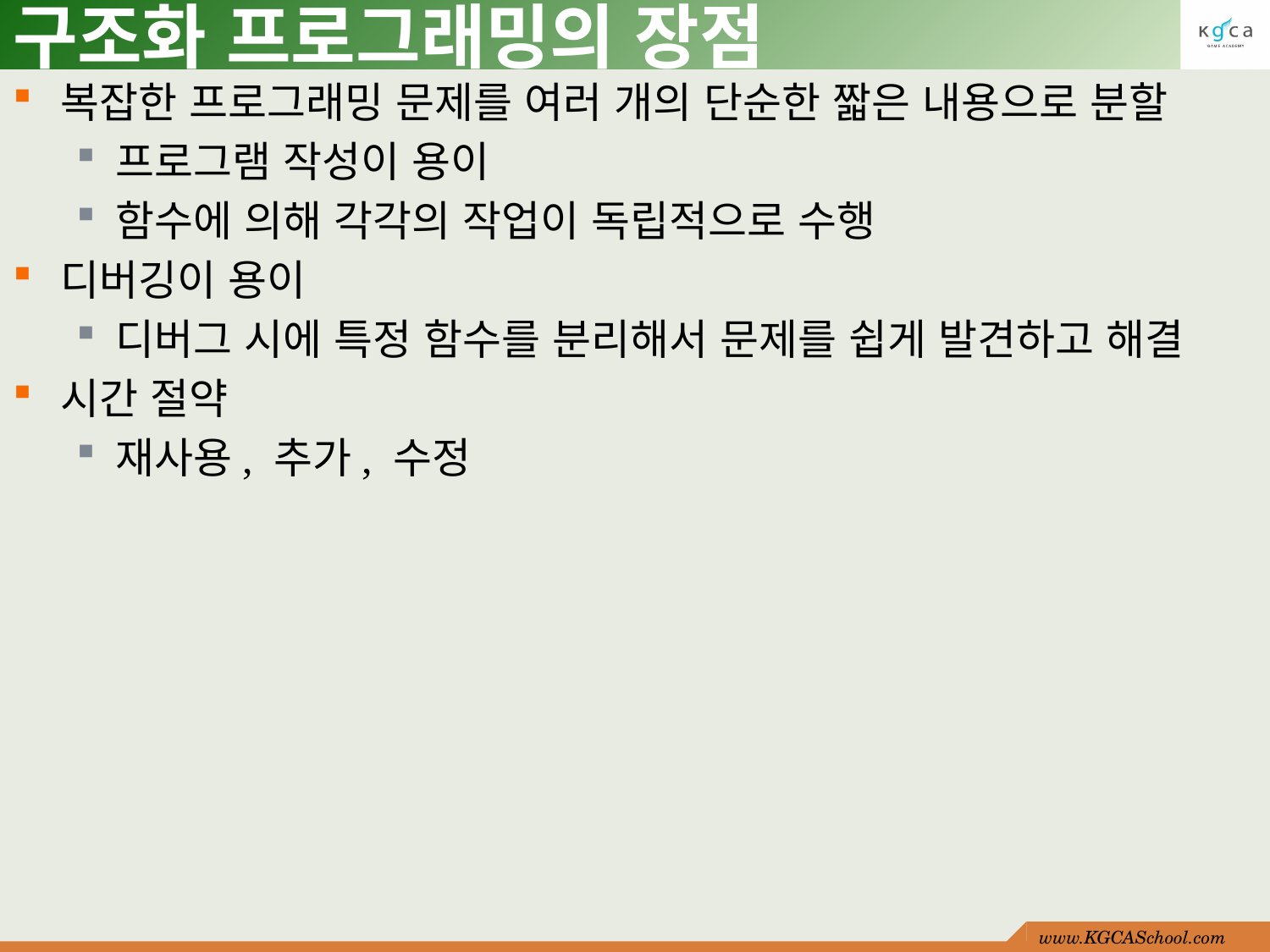

# 구조화 프로그래밍의 장점
복잡한 프로그래밍 문제를 여러 개의 단순한 짧은 내용으로 분할
프로그램 작성이 용이
함수에 의해 각각의 작업이 독립적으로 수행
디버깅이 용이
디버그 시에 특정 함수를 분리해서 문제를 쉽게 발견하고 해결
시간 절약
재사용, 추가, 수정